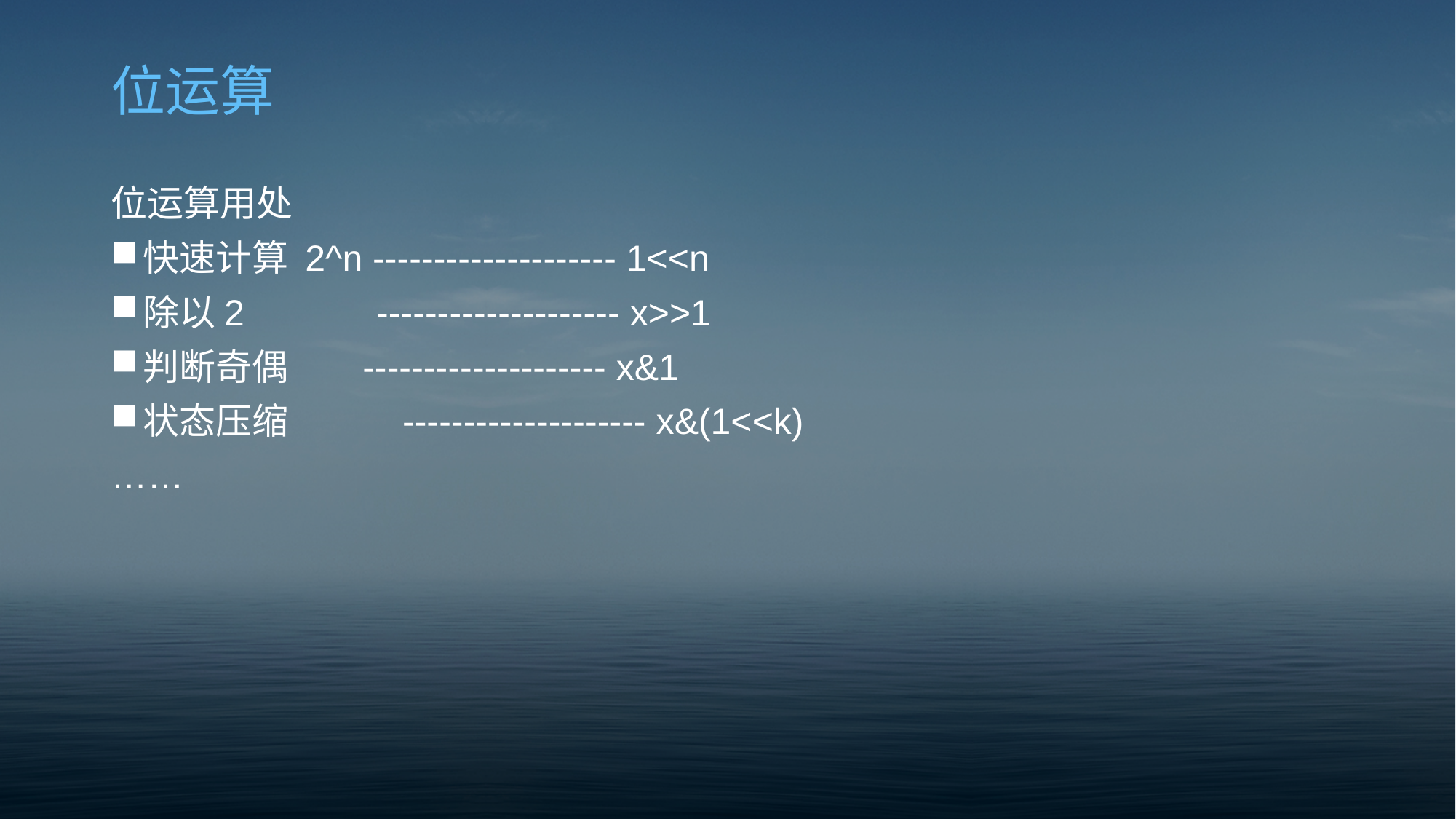

# 位运算
位运算用处
快速计算 2^n -------------------- 1<<n
除以2             -------------------- x>>1
判断奇偶        -------------------- x&1
状态压缩	    -------------------- x&(1<<k)
……